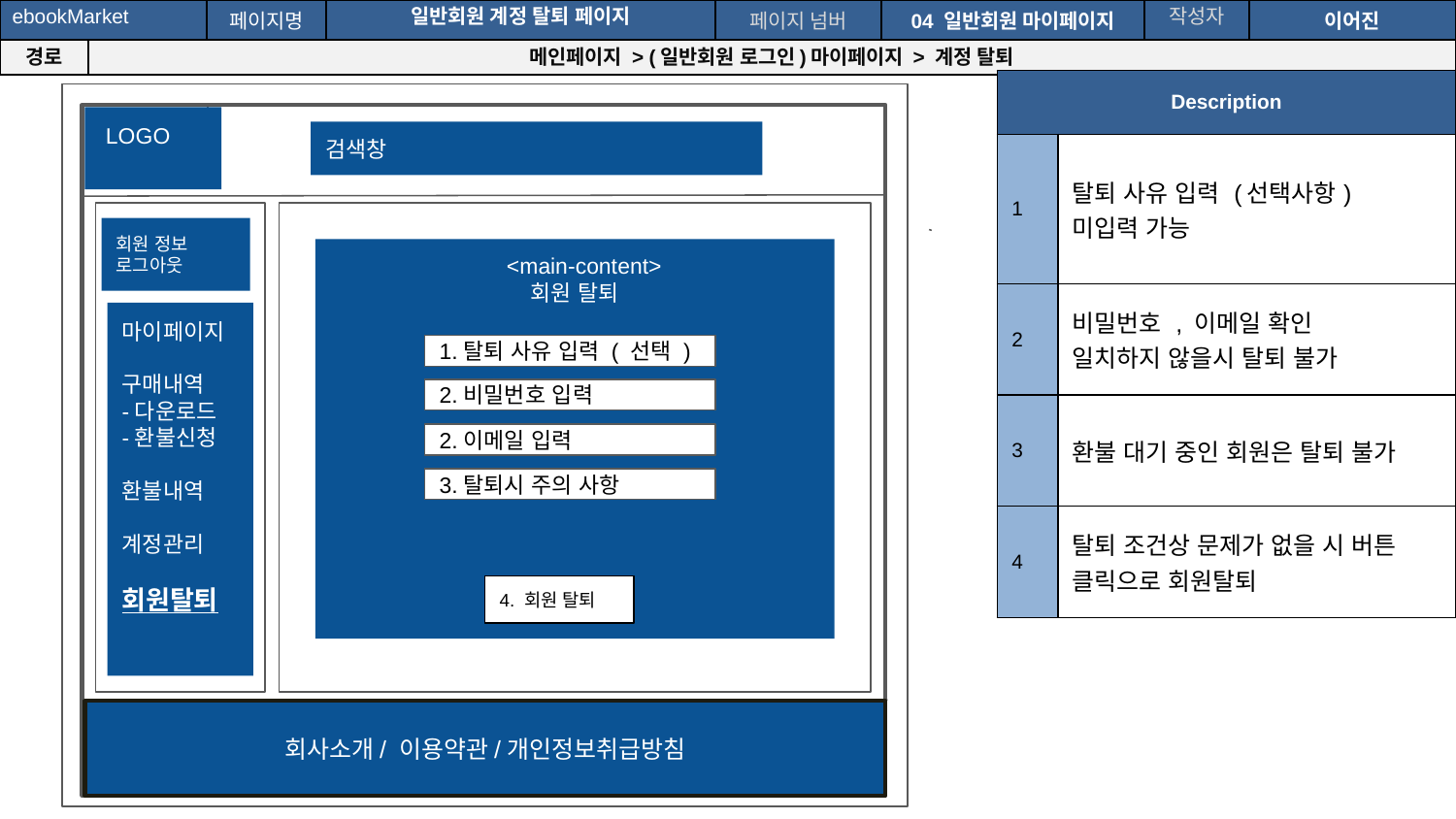

| ebookMarket |  | 페이지명 | 일반회원 계정 탈퇴 페이지 | 페이지 넘버 | 04 일반회원 마이페이지 | 작성자 | 이어진 |
| --- | --- | --- | --- | --- | --- | --- | --- |
| 경로 | 메인페이지 > (일반회원 로그인)마이페이지 > 계정 탈퇴 |  |  |  |  |  |  |
| Description |  |
| --- | --- |
| 1 | 탈퇴 사유 입력 (선택사항) 미입력 가능 |
| 2 | 비밀번호 , 이메일 확인 일치하지 않을시 탈퇴 불가 |
| 3 | 환불 대기 중인 회원은 탈퇴 불가 |
| 4 | 탈퇴 조건상 문제가 없을 시 버튼 클릭으로 회원탈퇴 |

 LOGO

검색창

회원 정보
로그아웃
                            <main-content>
회원 탈퇴

마이페이지

구매내역
-다운로드
-환불신청

환불내역

계정관리

회원탈퇴

1.탈퇴 사유 입력 ( 선택 )
2.비밀번호 입력
2.이메일 입력
3.탈퇴시 주의 사항
4. 회원 탈퇴
회사소개/ 이용약관/개인정보취급방침